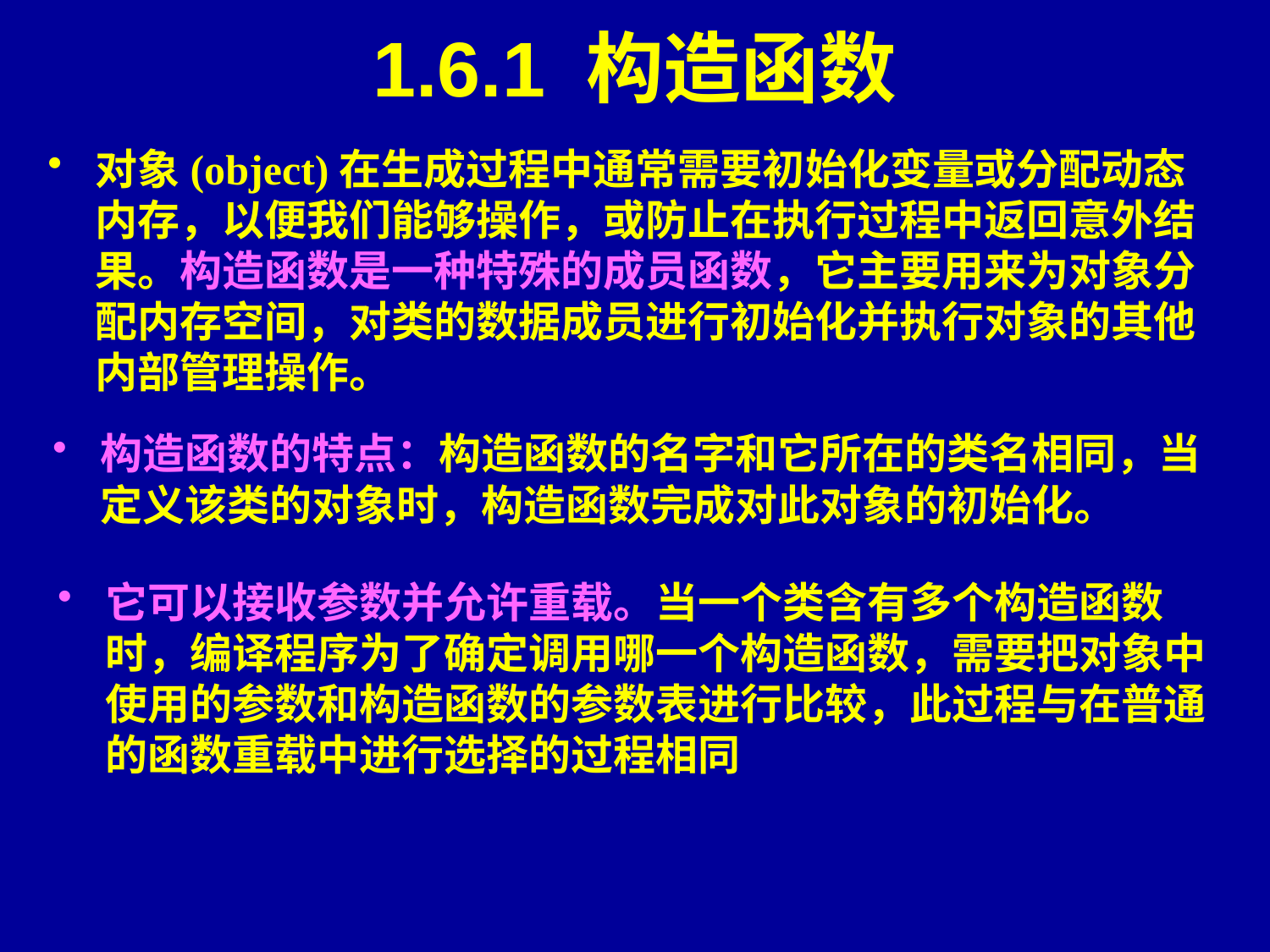

# 1.6.1 构造函数
对象(object)在生成过程中通常需要初始化变量或分配动态内存，以便我们能够操作，或防止在执行过程中返回意外结果。构造函数是一种特殊的成员函数，它主要用来为对象分配内存空间，对类的数据成员进行初始化并执行对象的其他内部管理操作。
构造函数的特点：构造函数的名字和它所在的类名相同，当定义该类的对象时，构造函数完成对此对象的初始化。
它可以接收参数并允许重载。当一个类含有多个构造函数时，编译程序为了确定调用哪一个构造函数，需要把对象中使用的参数和构造函数的参数表进行比较，此过程与在普通的函数重载中进行选择的过程相同